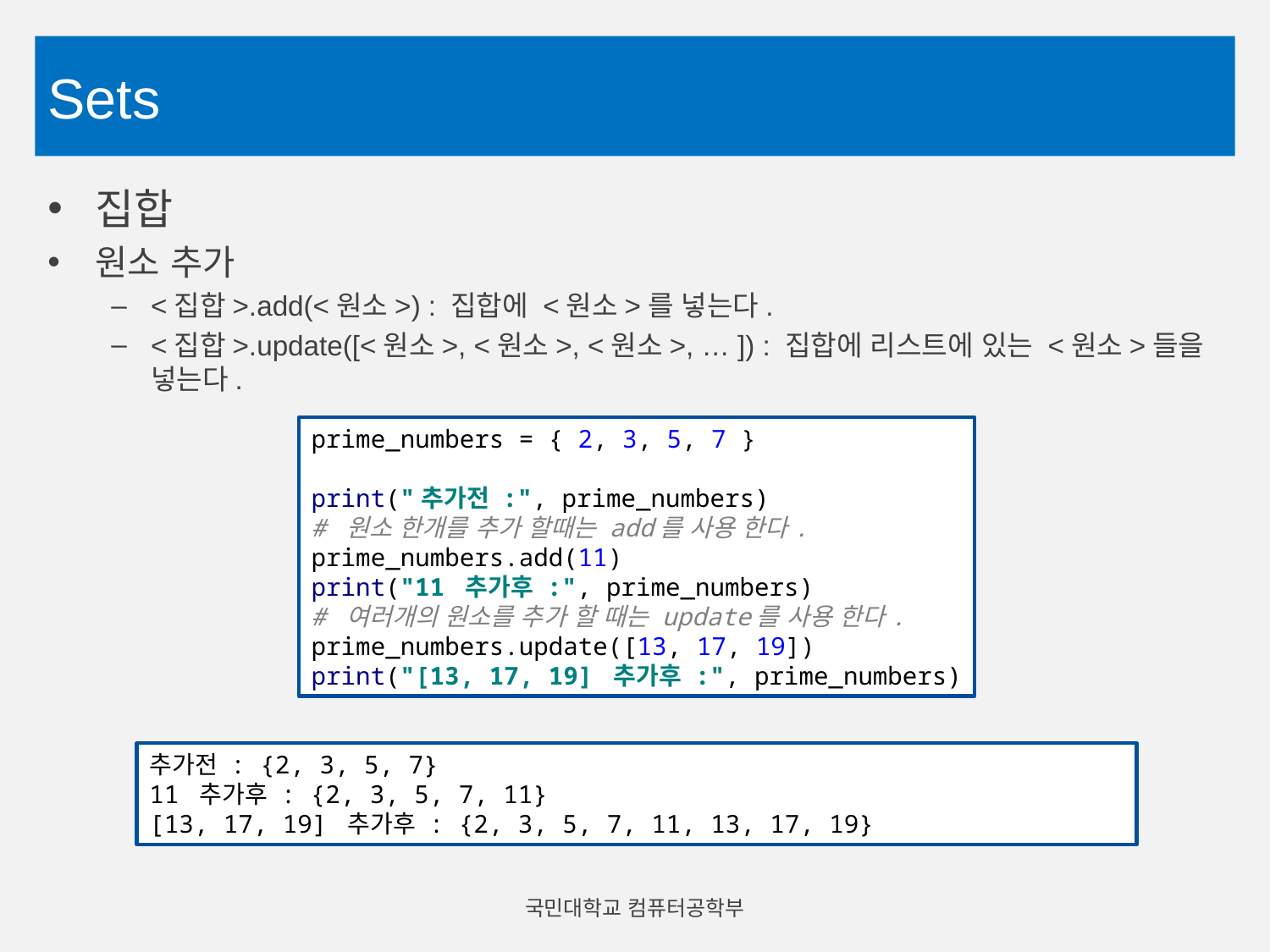

# Sets
집합
원소 추가
<집합>.add(<원소>) : 집합에 <원소>를 넣는다.
<집합>.update([<원소>, <원소>, <원소>, … ]) : 집합에 리스트에 있는 <원소>들을 넣는다.
prime_numbers = { 2, 3, 5, 7 }
print("추가전 :", prime_numbers)
# 원소 한개를 추가 할때는 add를 사용 한다.
prime_numbers.add(11)
print("11 추가후 :", prime_numbers)
# 여러개의 원소를 추가 할 때는 update를 사용 한다.
prime_numbers.update([13, 17, 19])
print("[13, 17, 19] 추가후 :", prime_numbers)
추가전 : {2, 3, 5, 7}
11 추가후 : {2, 3, 5, 7, 11}
[13, 17, 19] 추가후 : {2, 3, 5, 7, 11, 13, 17, 19}
국민대학교 컴퓨터공학부